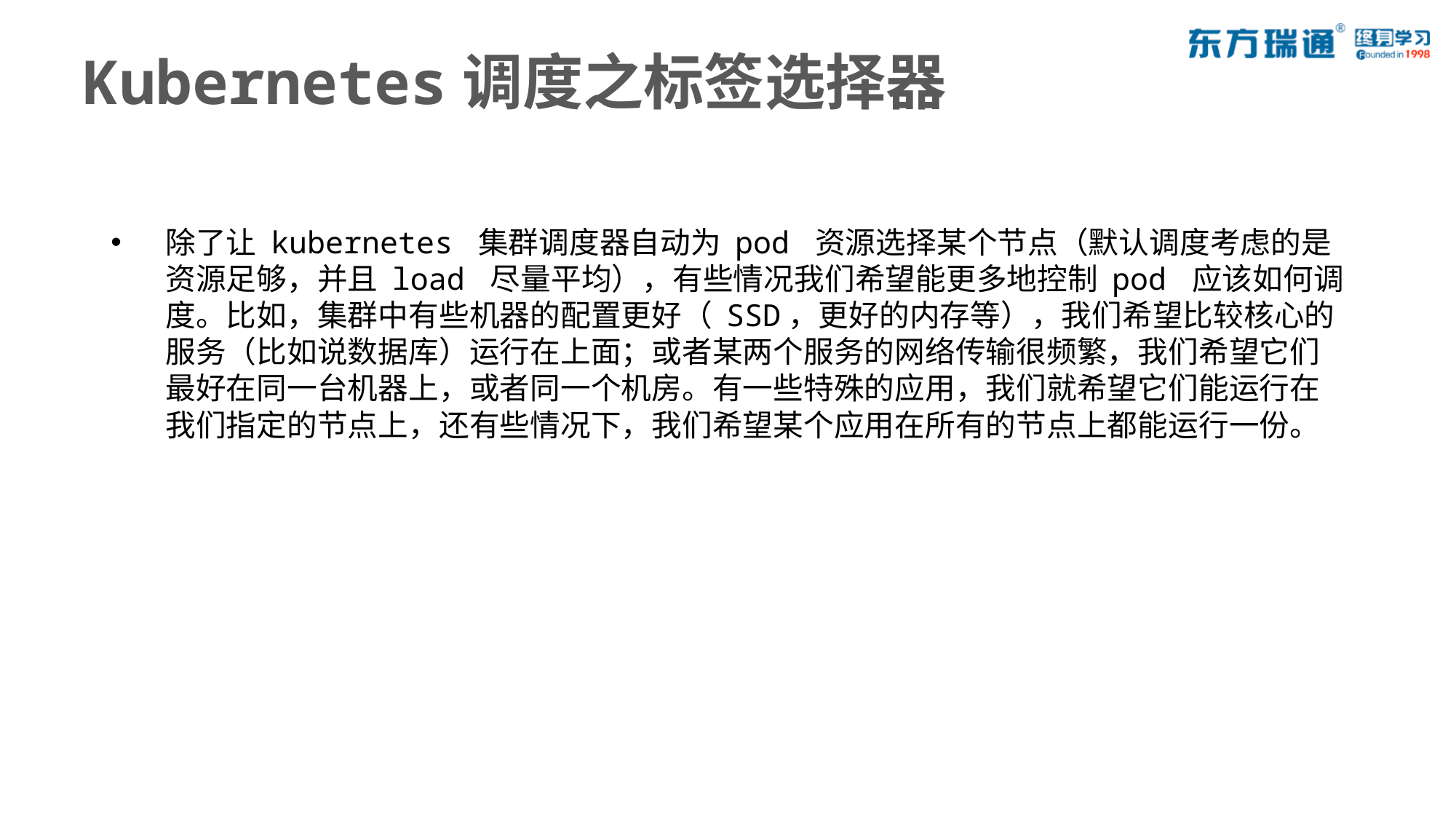

# Kubernetes调度之标签选择器
除了让 kubernetes 集群调度器自动为 pod 资源选择某个节点（默认调度考虑的是资源足够，并且 load 尽量平均），有些情况我们希望能更多地控制 pod 应该如何调度。比如，集群中有些机器的配置更好（ SSD，更好的内存等），我们希望比较核心的服务（比如说数据库）运行在上面；或者某两个服务的网络传输很频繁，我们希望它们最好在同一台机器上，或者同一个机房。有一些特殊的应用，我们就希望它们能运行在我们指定的节点上，还有些情况下，我们希望某个应用在所有的节点上都能运行一份。